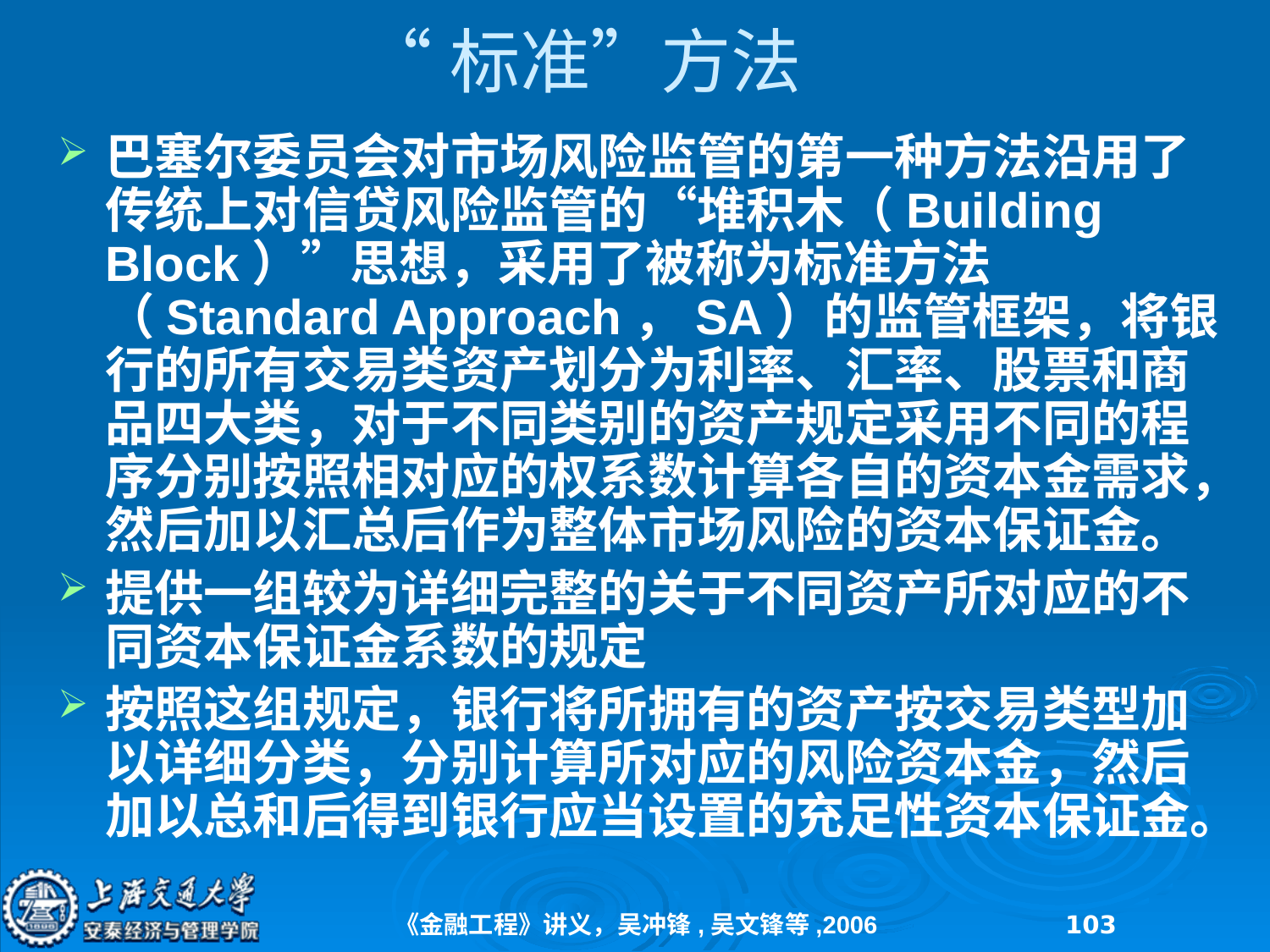

# “标准”方法
巴塞尔委员会对市场风险监管的第一种方法沿用了传统上对信贷风险监管的“堆积木（Building Block）”思想，采用了被称为标准方法（Standard Approach，SA）的监管框架，将银行的所有交易类资产划分为利率、汇率、股票和商品四大类，对于不同类别的资产规定采用不同的程序分别按照相对应的权系数计算各自的资本金需求，然后加以汇总后作为整体市场风险的资本保证金。
提供一组较为详细完整的关于不同资产所对应的不同资本保证金系数的规定
按照这组规定，银行将所拥有的资产按交易类型加以详细分类，分别计算所对应的风险资本金，然后加以总和后得到银行应当设置的充足性资本保证金。